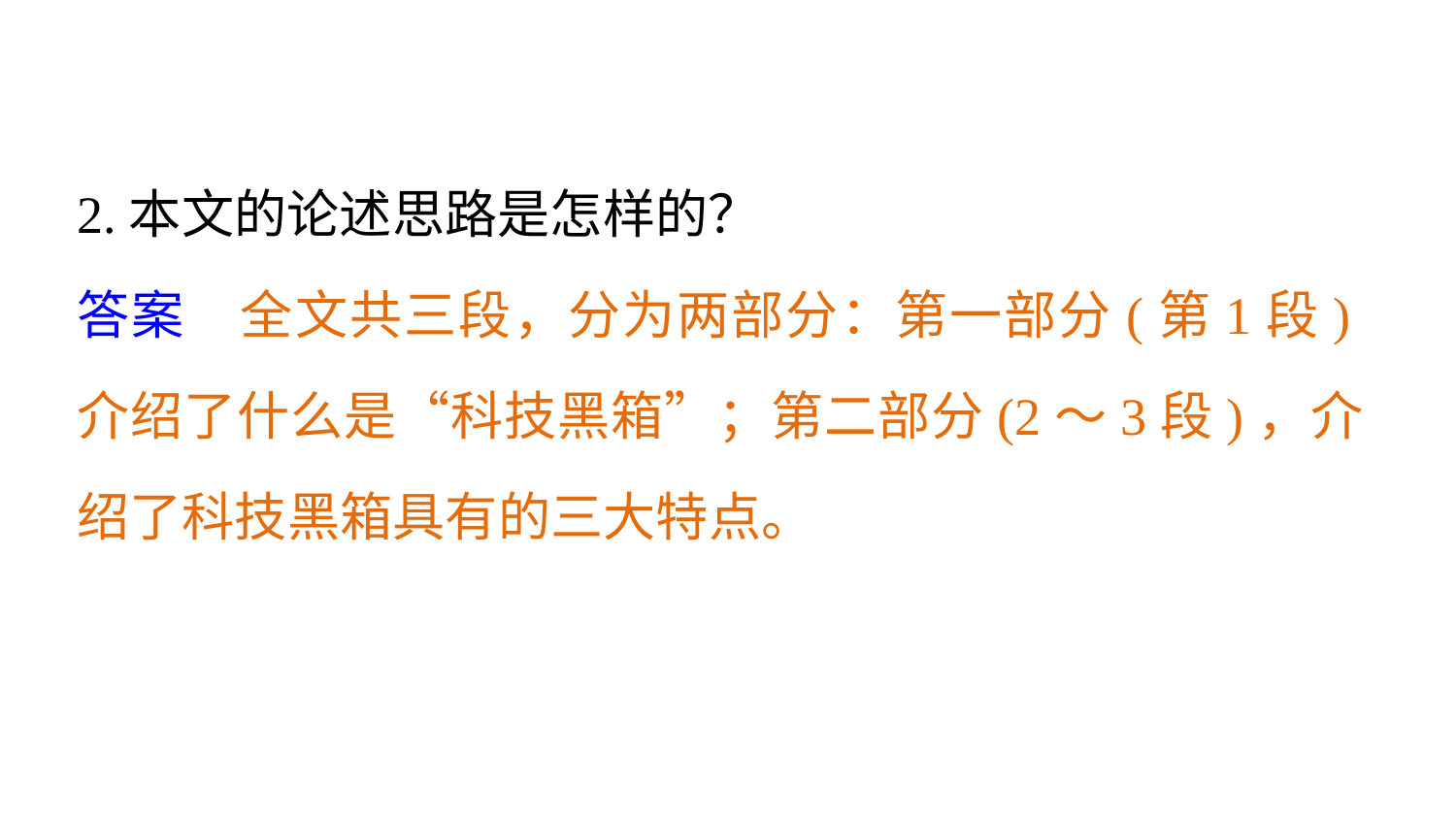

2.本文的论述思路是怎样的？
答案　全文共三段，分为两部分：第一部分(第1段)介绍了什么是“科技黑箱”；第二部分(2～3段)，介绍了科技黑箱具有的三大特点。